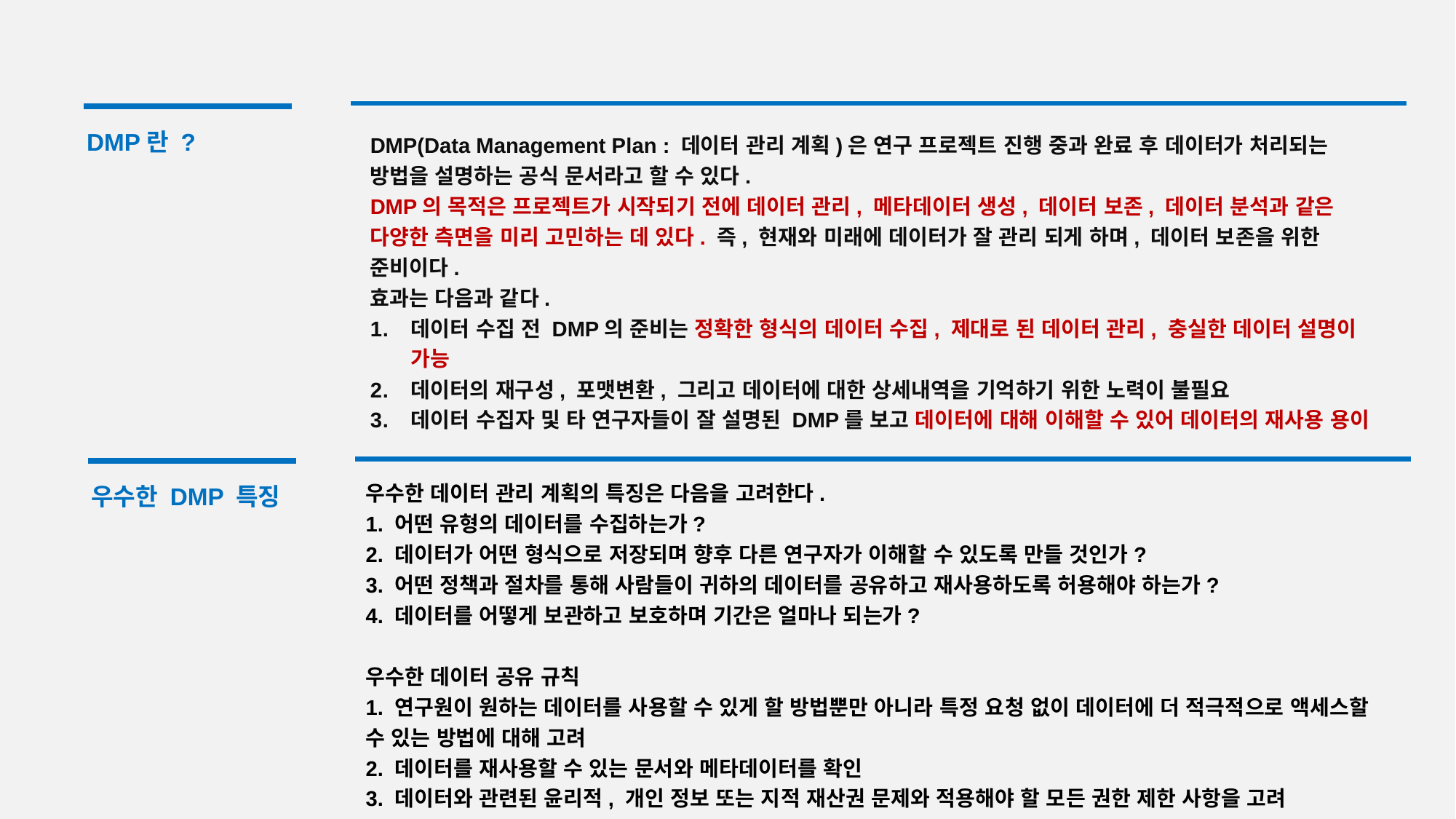

DMP란 ?
DMP(Data Management Plan : 데이터 관리 계획)은 연구 프로젝트 진행 중과 완료 후 데이터가 처리되는 방법을 설명하는 공식 문서라고 할 수 있다.
DMP의 목적은 프로젝트가 시작되기 전에 데이터 관리, 메타데이터 생성, 데이터 보존, 데이터 분석과 같은 다양한 측면을 미리 고민하는 데 있다. 즉, 현재와 미래에 데이터가 잘 관리 되게 하며, 데이터 보존을 위한 준비이다.
효과는 다음과 같다.
데이터 수집 전 DMP의 준비는 정확한 형식의 데이터 수집, 제대로 된 데이터 관리, 충실한 데이터 설명이 가능
데이터의 재구성, 포맷변환, 그리고 데이터에 대한 상세내역을 기억하기 위한 노력이 불필요
데이터 수집자 및 타 연구자들이 잘 설명된 DMP를 보고 데이터에 대해 이해할 수 있어 데이터의 재사용 용이

우수한 데이터 관리 계획의 특징은 다음을 고려한다.
1. 어떤 유형의 데이터를 수집하는가?
2. 데이터가 어떤 형식으로 저장되며 향후 다른 연구자가 이해할 수 있도록 만들 것인가?
3. 어떤 정책과 절차를 통해 사람들이 귀하의 데이터를 공유하고 재사용하도록 허용해야 하는가?
4. 데이터를 어떻게 보관하고 보호하며 기간은 얼마나 되는가?

우수한 데이터 공유 규칙
1. 연구원이 원하는 데이터를 사용할 수 있게 할 방법뿐만 아니라 특정 요청 없이 데이터에 더 적극적으로 액세스할 수 있는 방법에 대해 고려
2. 데이터를 재사용할 수 있는 문서와 메타데이터를 확인
3. 데이터와 관련된 윤리적, 개인 정보 또는 지적 재산권 문제와 적용해야 할 모든 권한 제한 사항을 고려
우수한 DMP 특징